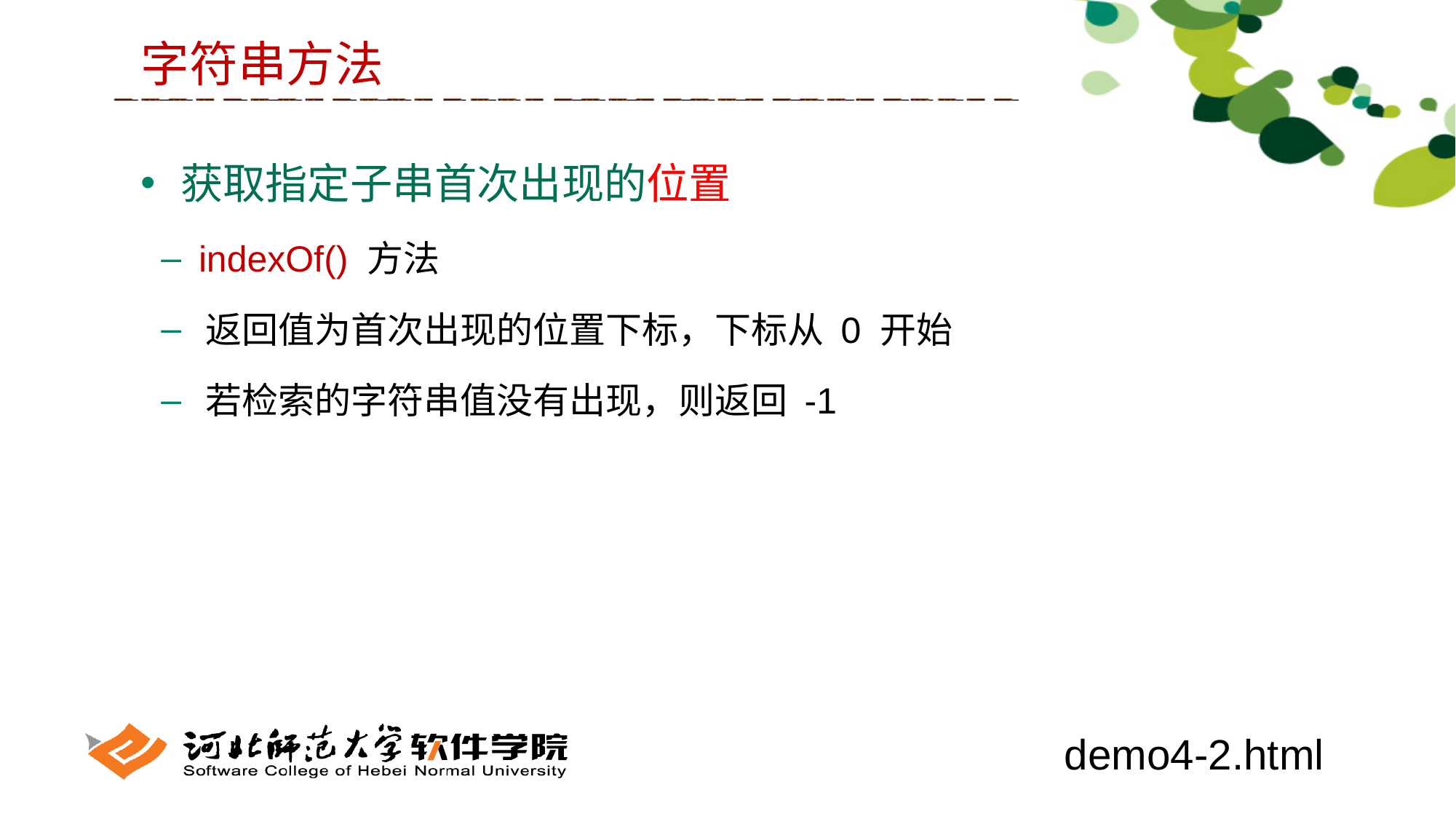

字符串方法
 获取指定子串首次出现的位置
 indexOf() 方法
 返回值为首次出现的位置下标，下标从 0 开始
 若检索的字符串值没有出现，则返回 -1

demo4-2.html